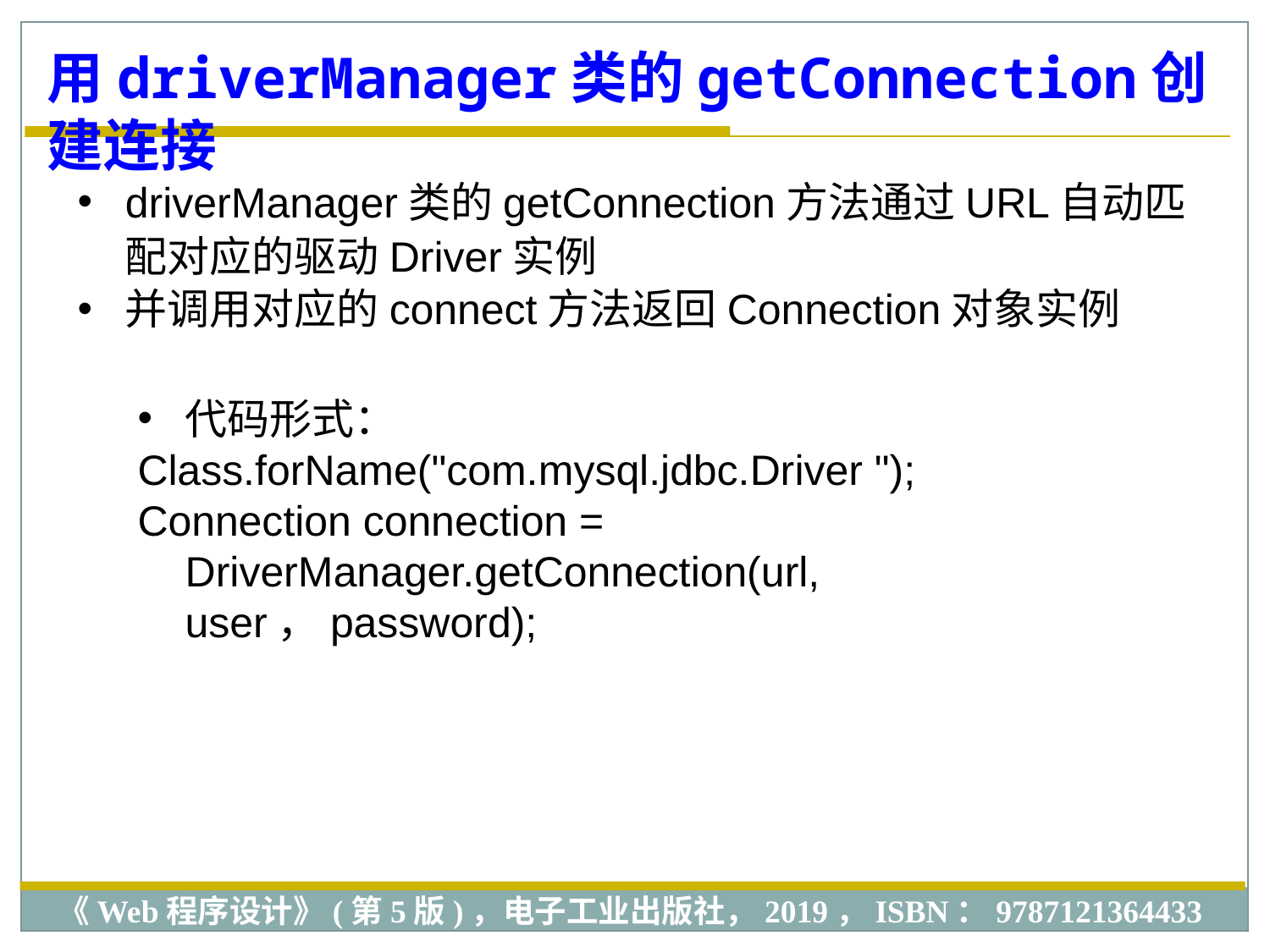

用driverManager类的getConnection创建连接
driverManager类的getConnection方法通过URL自动匹配对应的驱动Driver实例
并调用对应的connect方法返回Connection对象实例
代码形式：
Class.forName("com.mysql.jdbc.Driver ");
Connection connection = DriverManager.getConnection(url, user，password);